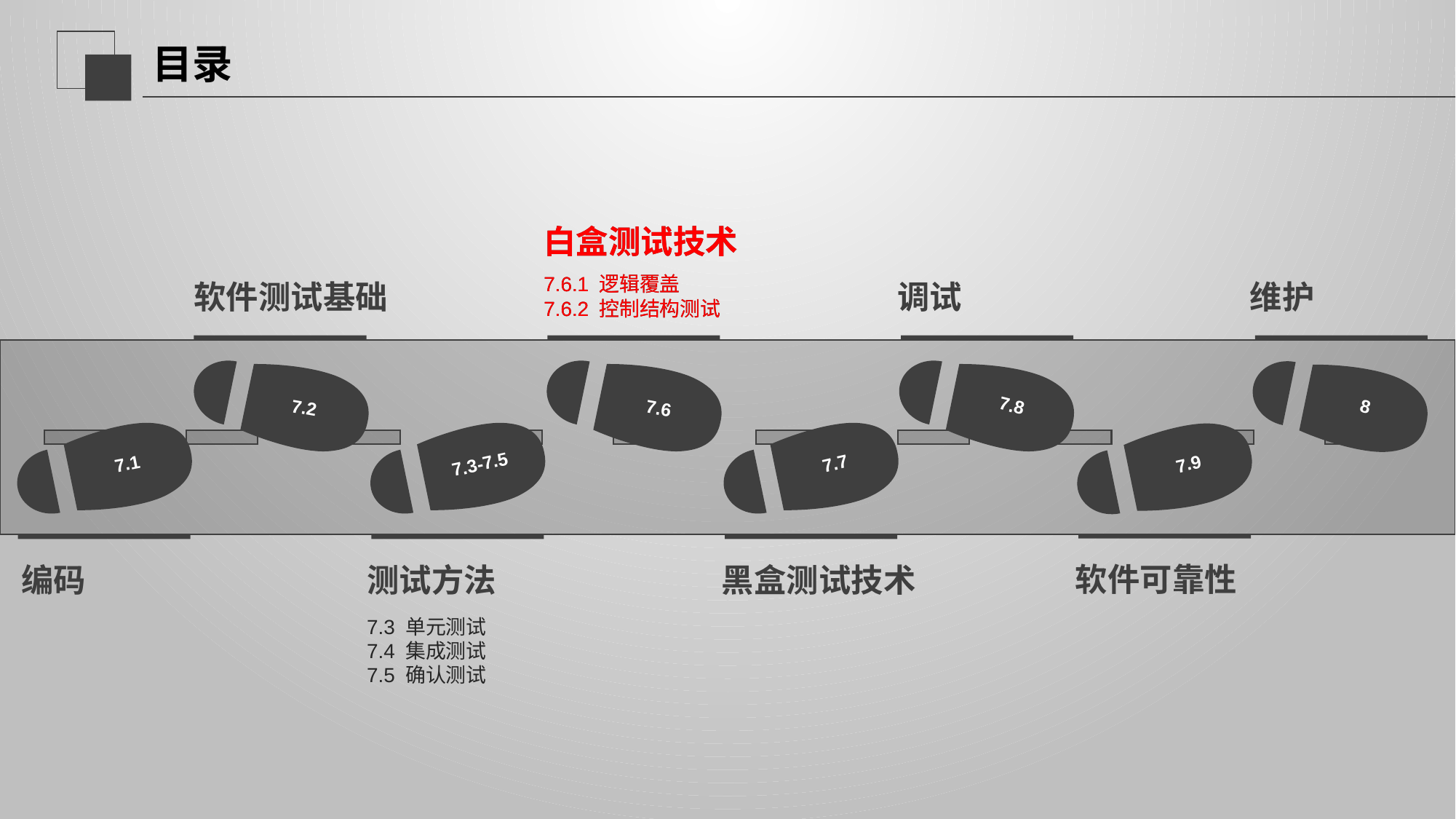

延迟符
# 目录
白盒测试技术
7.6.1 逻辑覆盖
7.6.2 控制结构测试
白盒测试技术
7.6.1 逻辑覆盖
7.6.2 控制结构测试
软件测试基础
调试
维护

7.8
8
7.2
7.6

7.7
7.9
7.1
7.3-7.5

软件可靠性
测试方法
编码
黑盒测试技术
7.3 单元测试
7.4 集成测试
7.5 确认测试